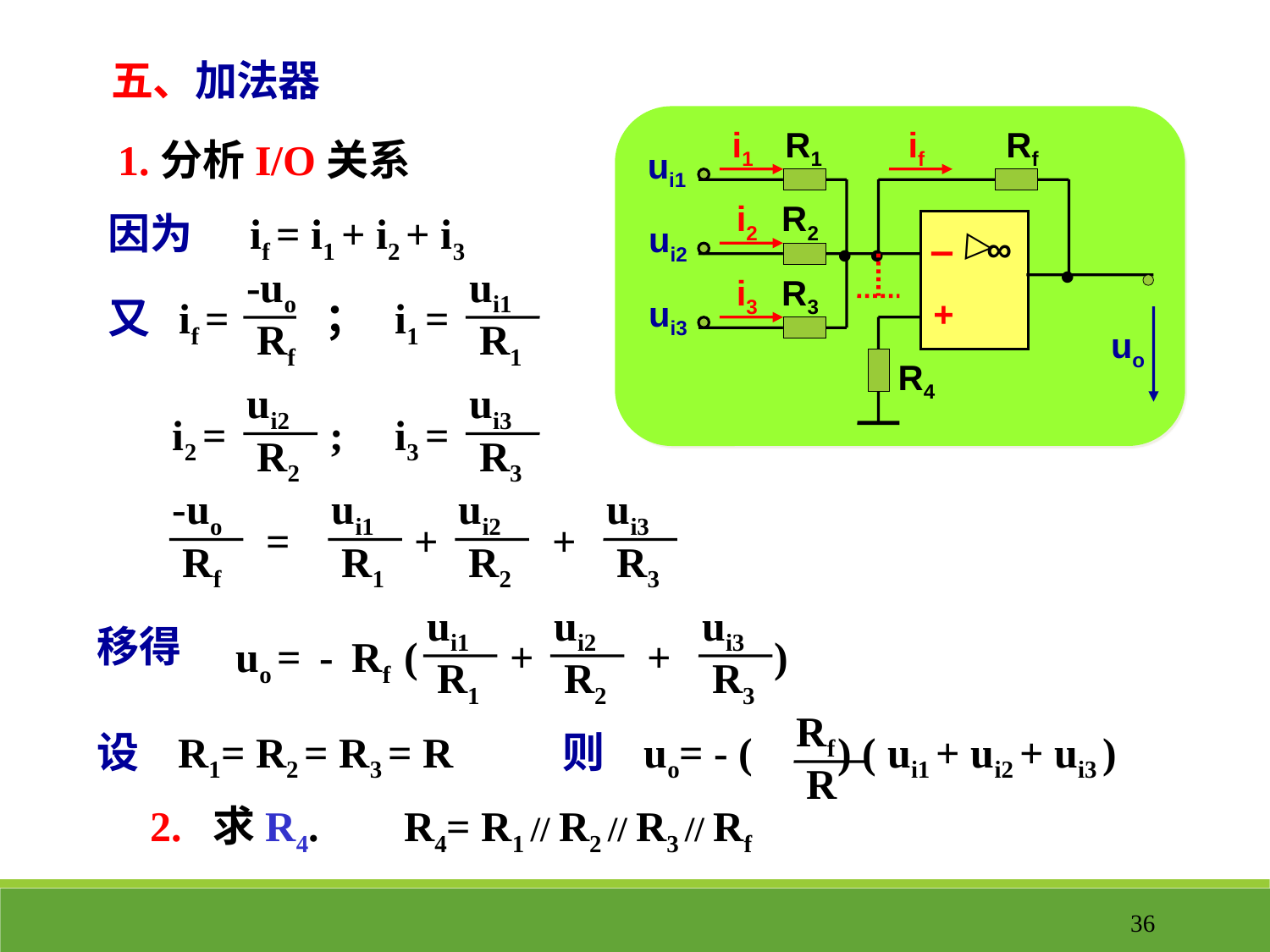

五、加法器

R1
Rf
ui1

∞
▽

+

R2
ui2
R3
ui3

uo
R4
•
•
•
i1

i2

i3

if

1.分析I/O关系
因为     if = i1 + i2 + i3

-uo
Rf

又  if =        ；
ui1
i1 =
R1

ui2
i2 =
R2

;
ui3
i3 =
R3

-uo
Rf

ui1
R1

ui2
R2

ui3
R3

=
+
+
ui1
R1

ui2
R2

ui3
R3

uo
=
-
Rf
(
+
+
)
移得
Rf
R

则   uo= - (        ) ( ui1 + ui2 + ui3 )
设   R1= R2 = R3 = R
2.  求R4.
R4= R1 // R2 // R3 // Rf
36